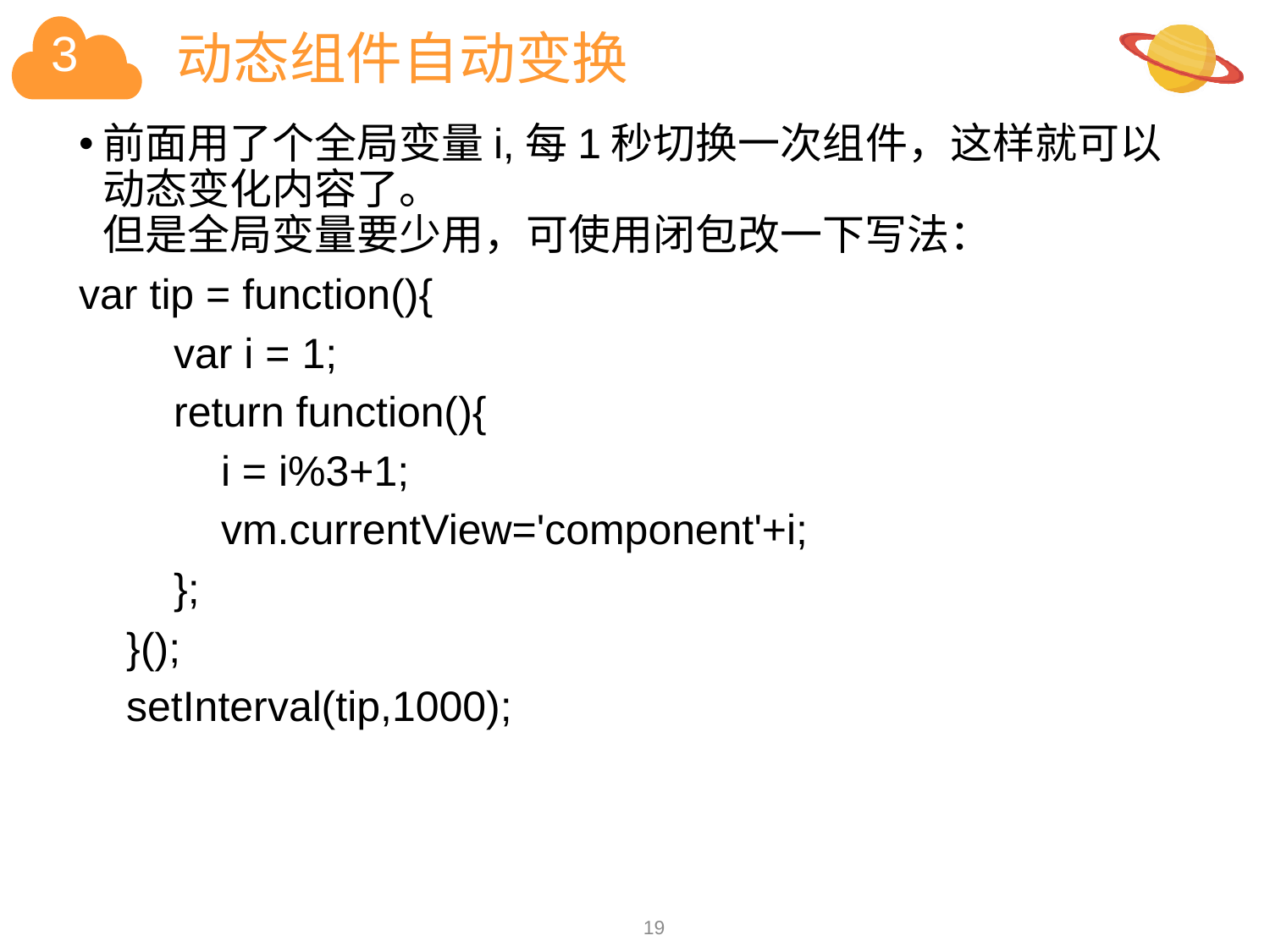

# 动态组件自动变换
前面用了个全局变量i,每1秒切换一次组件，这样就可以动态变化内容了。 
但是全局变量要少用，可使用闭包改一下写法：
var tip = function(){
        var i = 1;
        return function(){
            i = i%3+1;
            vm.currentView='component'+i;
        };
    }();
    setInterval(tip,1000);
19